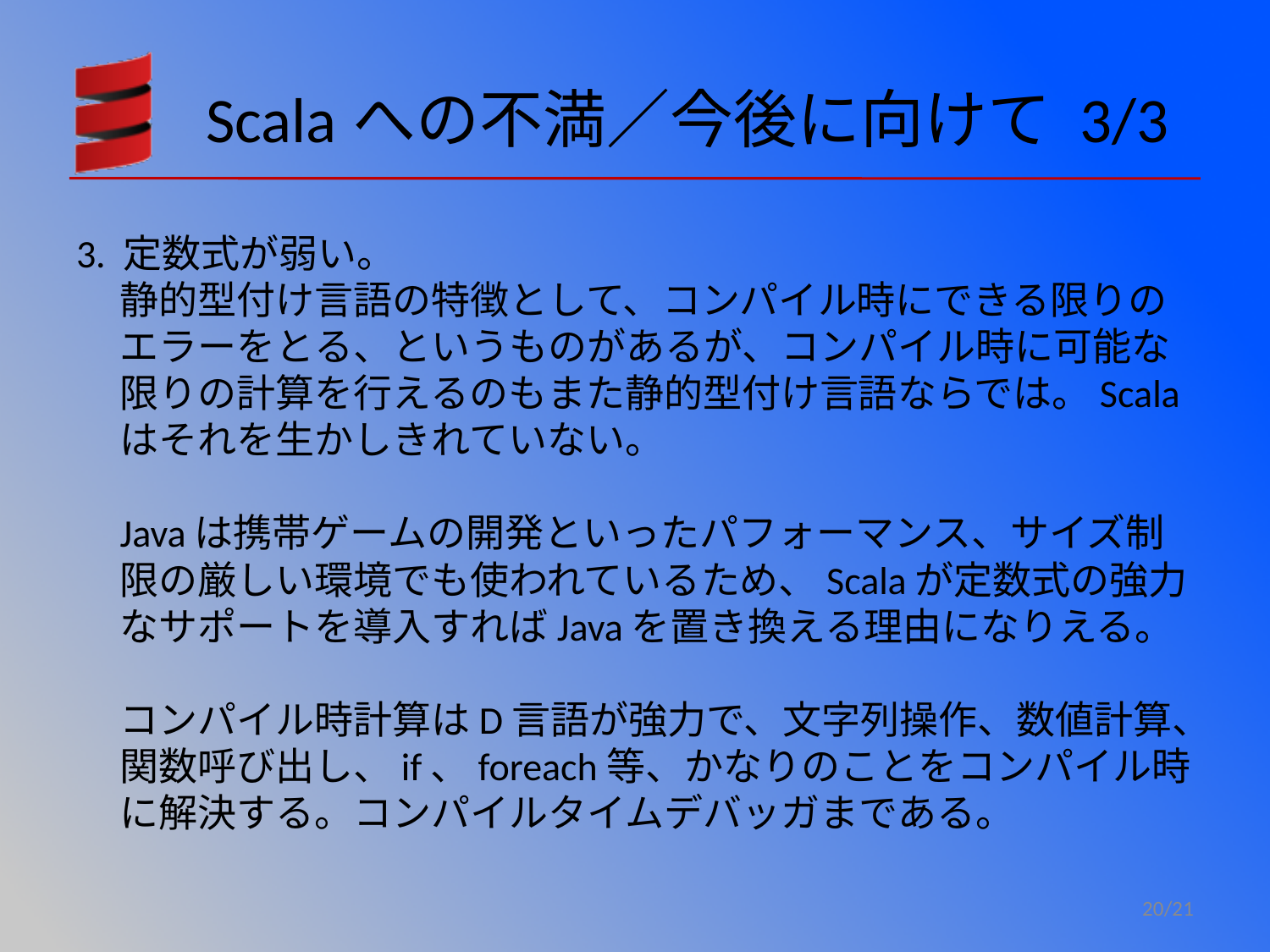

# Scalaへの不満／今後に向けて 3/3
3. 定数式が弱い。
静的型付け言語の特徴として、コンパイル時にできる限りのエラーをとる、というものがあるが、コンパイル時に可能な限りの計算を行えるのもまた静的型付け言語ならでは。Scalaはそれを生かしきれていない。
Javaは携帯ゲームの開発といったパフォーマンス、サイズ制限の厳しい環境でも使われているため、Scalaが定数式の強力なサポートを導入すればJavaを置き換える理由になりえる。
コンパイル時計算はD言語が強力で、文字列操作、数値計算、関数呼び出し、if、foreach等、かなりのことをコンパイル時に解決する。コンパイルタイムデバッガまである。
20/21